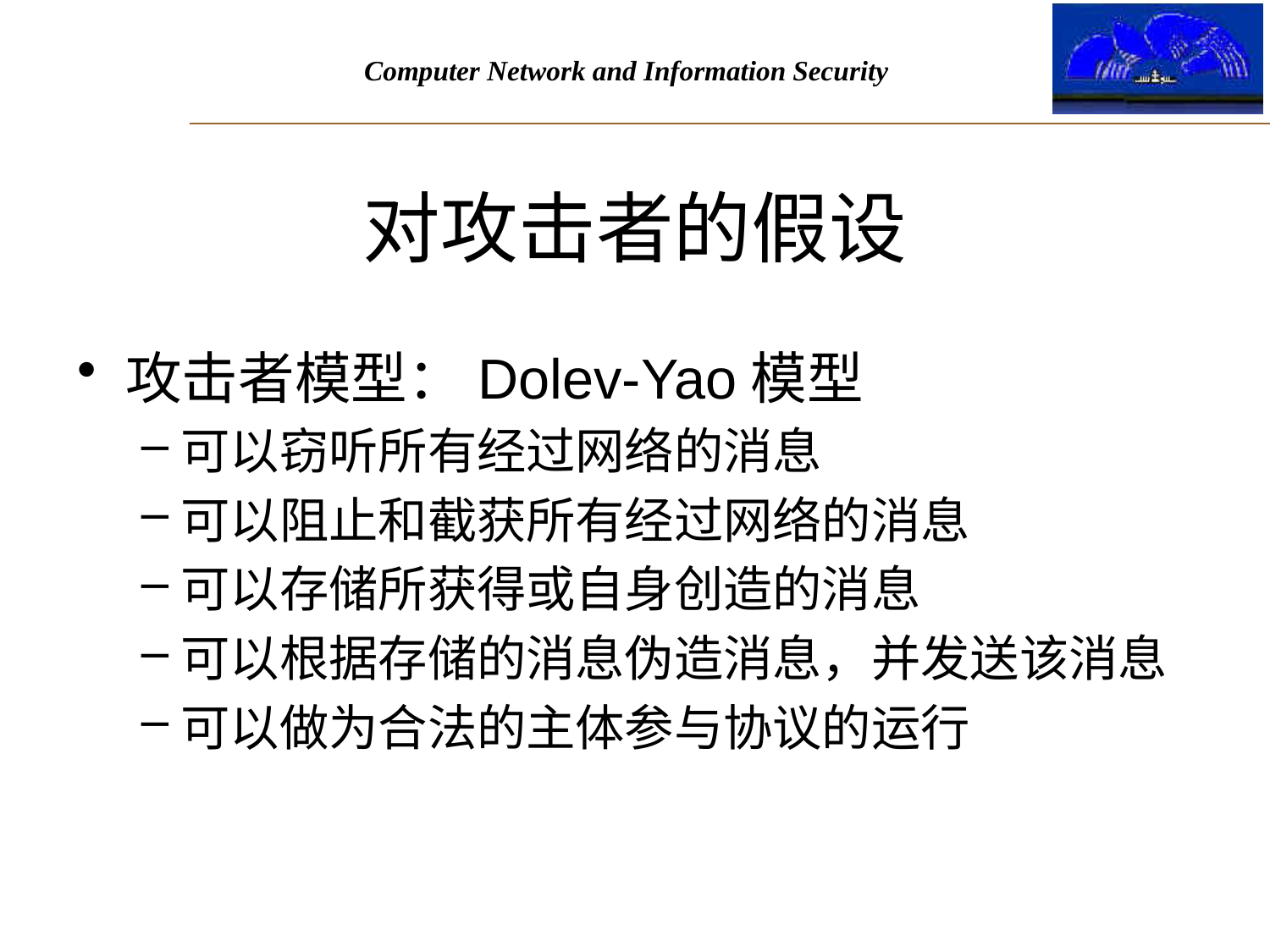

# 对攻击者的假设
攻击者模型：Dolev-Yao模型
可以窃听所有经过网络的消息
可以阻止和截获所有经过网络的消息
可以存储所获得或自身创造的消息
可以根据存储的消息伪造消息，并发送该消息
可以做为合法的主体参与协议的运行